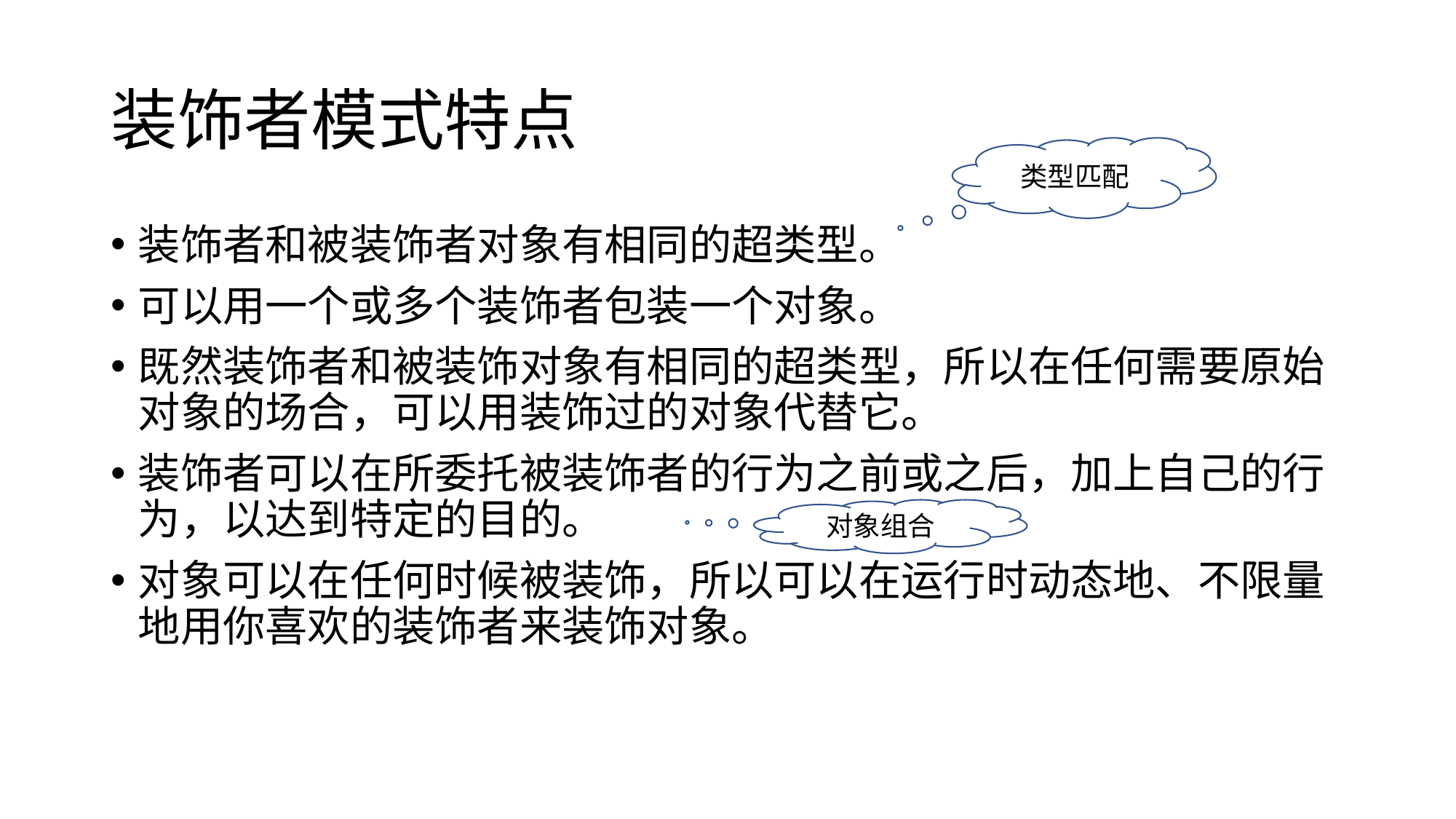

# 装饰者模式特点
类型匹配
装饰者和被装饰者对象有相同的超类型。
可以用一个或多个装饰者包装一个对象。
既然装饰者和被装饰对象有相同的超类型，所以在任何需要原始对象的场合，可以用装饰过的对象代替它。
装饰者可以在所委托被装饰者的行为之前或之后，加上自己的行为，以达到特定的目的。
对象可以在任何时候被装饰，所以可以在运行时动态地、不限量地用你喜欢的装饰者来装饰对象。
对象组合